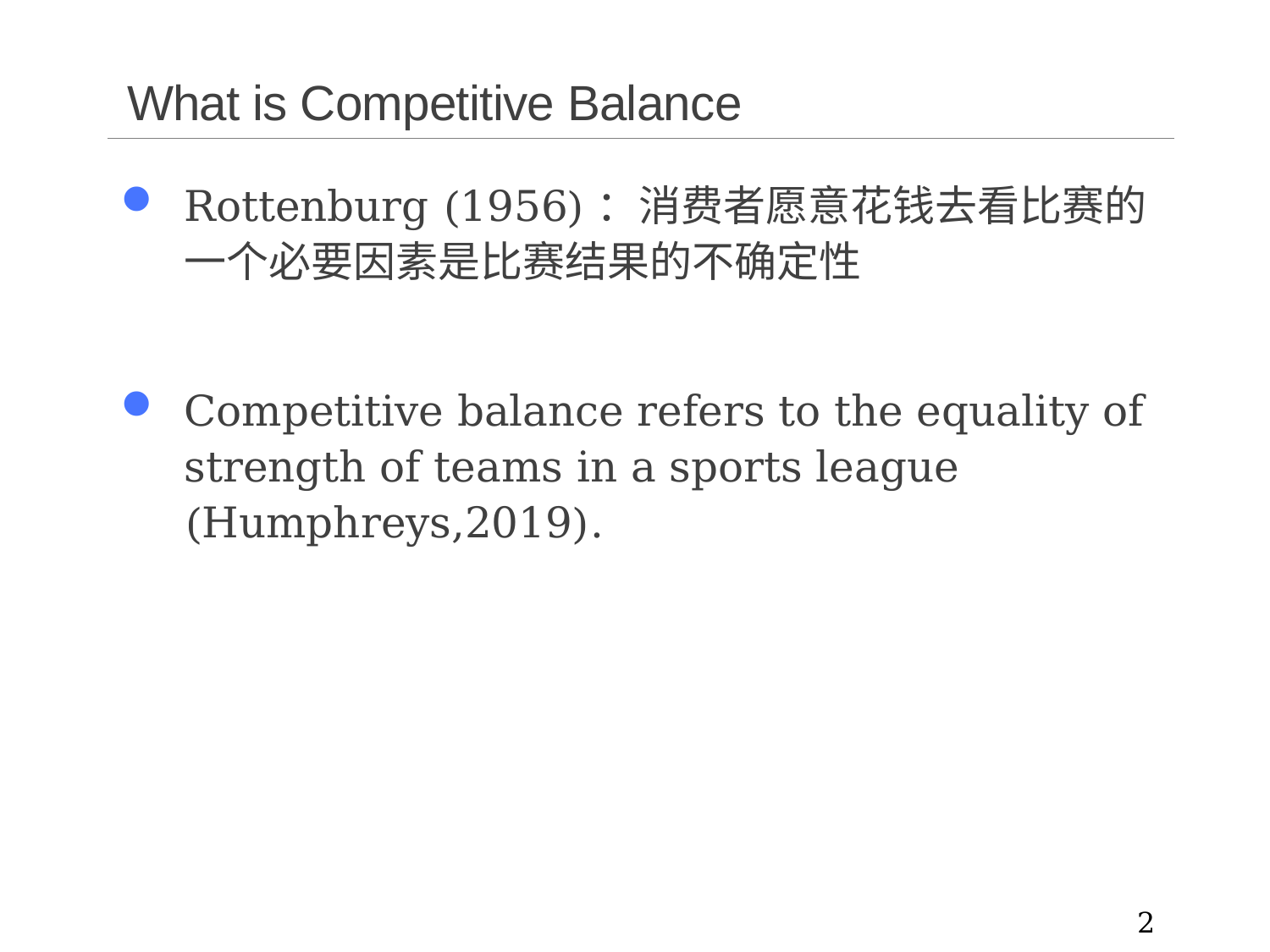

# What is Competitive Balance
Rottenburg (1956)：消费者愿意花钱去看比赛的一个必要因素是比赛结果的不确定性

Competitive balance refers to the equality of strength of teams in a sports league (Humphreys,2019).

2